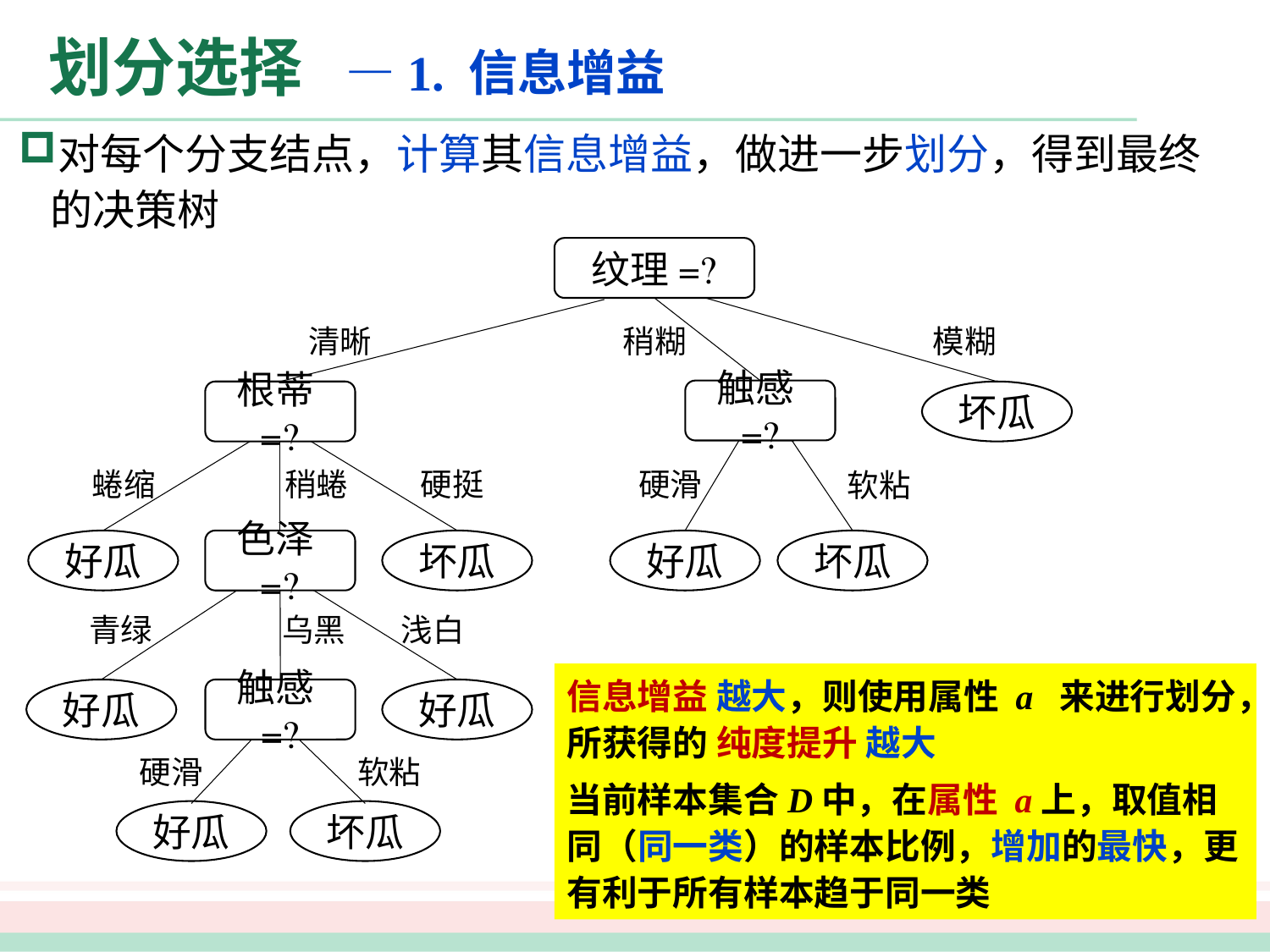

# 划分选择   —1. 信息增益
对每个分支结点，计算其信息增益，做进一步划分，得到最终的决策树
纹理=?
清晰
稍糊
模糊
触感=?
根蒂=?
坏瓜
蜷缩
稍蜷
硬挺
硬滑
软粘
好瓜
色泽=?
坏瓜
好瓜
坏瓜
青绿
浅白
乌黑
好瓜
触感=?
好瓜
硬滑
软粘
好瓜
坏瓜
信息增益 越大，则使用属性 a  来进行划分，所获得的 纯度提升 越大
当前样本集合D中，在属性 a上，取值相同（同一类）的样本比例，增加的最快，更有利于所有样本趋于同一类